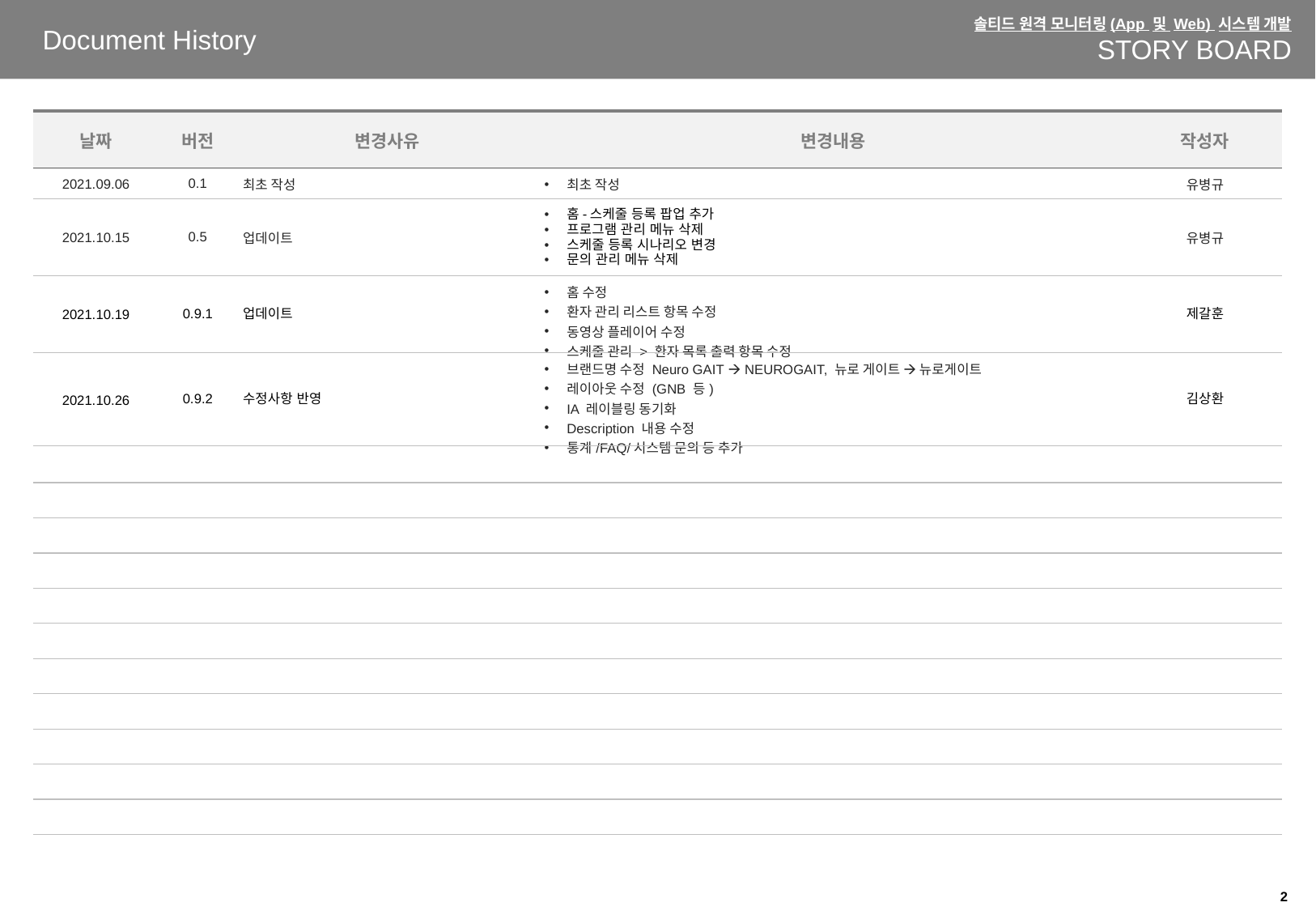

Document History
| 날짜 | 버전 | 변경사유 | 변경내용 | 작성자 |
| --- | --- | --- | --- | --- |
| 2021.09.06 | 0.1 | 최초 작성 | 최초 작성 | 유병규 |
| 2021.10.15 | 0.5 | 업데이트 | 홈-스케줄 등록 팝업 추가 프로그램 관리 메뉴 삭제 스케줄 등록 시나리오 변경 문의 관리 메뉴 삭제 | 유병규 |
| 2021.10.19 | 0.9.1 | 업데이트 | 홈 수정 환자 관리 리스트 항목 수정 동영상 플레이어 수정 스케줄 관리 > 환자 목록 출력 항목 수정 | 제갈훈 |
| 2021.10.26 | 0.9.2 | 수정사항 반영 | 브랜드명 수정 Neuro GAIT 🡪 NEUROGAIT, 뉴로 게이트 🡪 뉴로게이트 레이아웃 수정 (GNB 등) IA 레이블링 동기화 Description 내용 수정 통계/FAQ/시스템 문의 등 추가 | 김상환 |
|  |  |  |  |  |
|  |  |  |  |  |
|  |  |  |  |  |
|  |  |  |  |  |
|  |  |  |  |  |
|  |  |  |  |  |
|  |  |  |  |  |
|  |  |  |  |  |
|  |  |  |  |  |
|  |  |  |  |  |
|  |  |  |  |  |
2